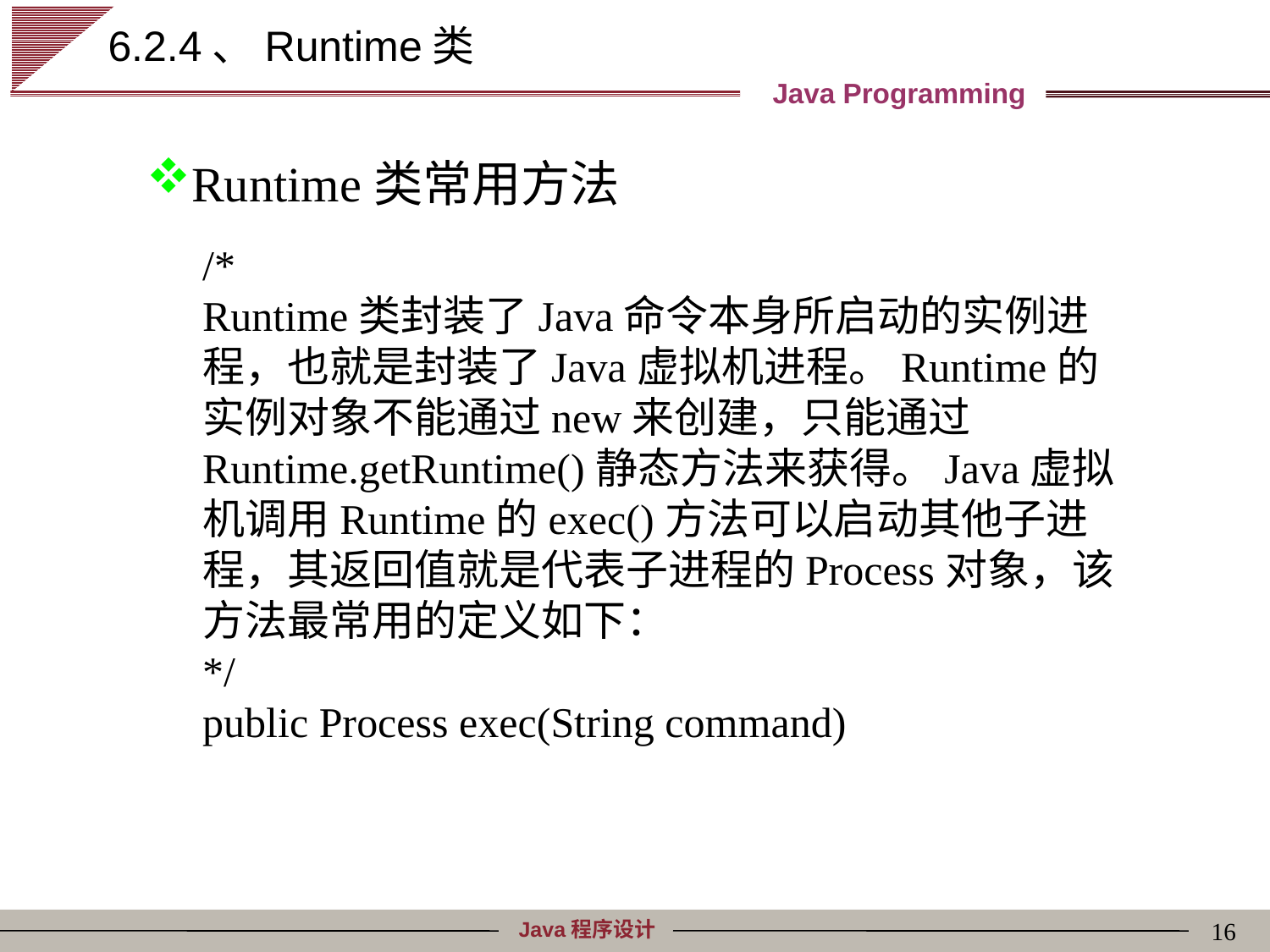

# 6.2.4、Runtime类
Runtime类常用方法
/*
Runtime类封装了Java命令本身所启动的实例进程，也就是封装了Java虚拟机进程。Runtime的实例对象不能通过new来创建，只能通过Runtime.getRuntime()静态方法来获得。Java虚拟机调用Runtime的exec()方法可以启动其他子进程，其返回值就是代表子进程的Process对象，该方法最常用的定义如下：
*/
public Process exec(String command)